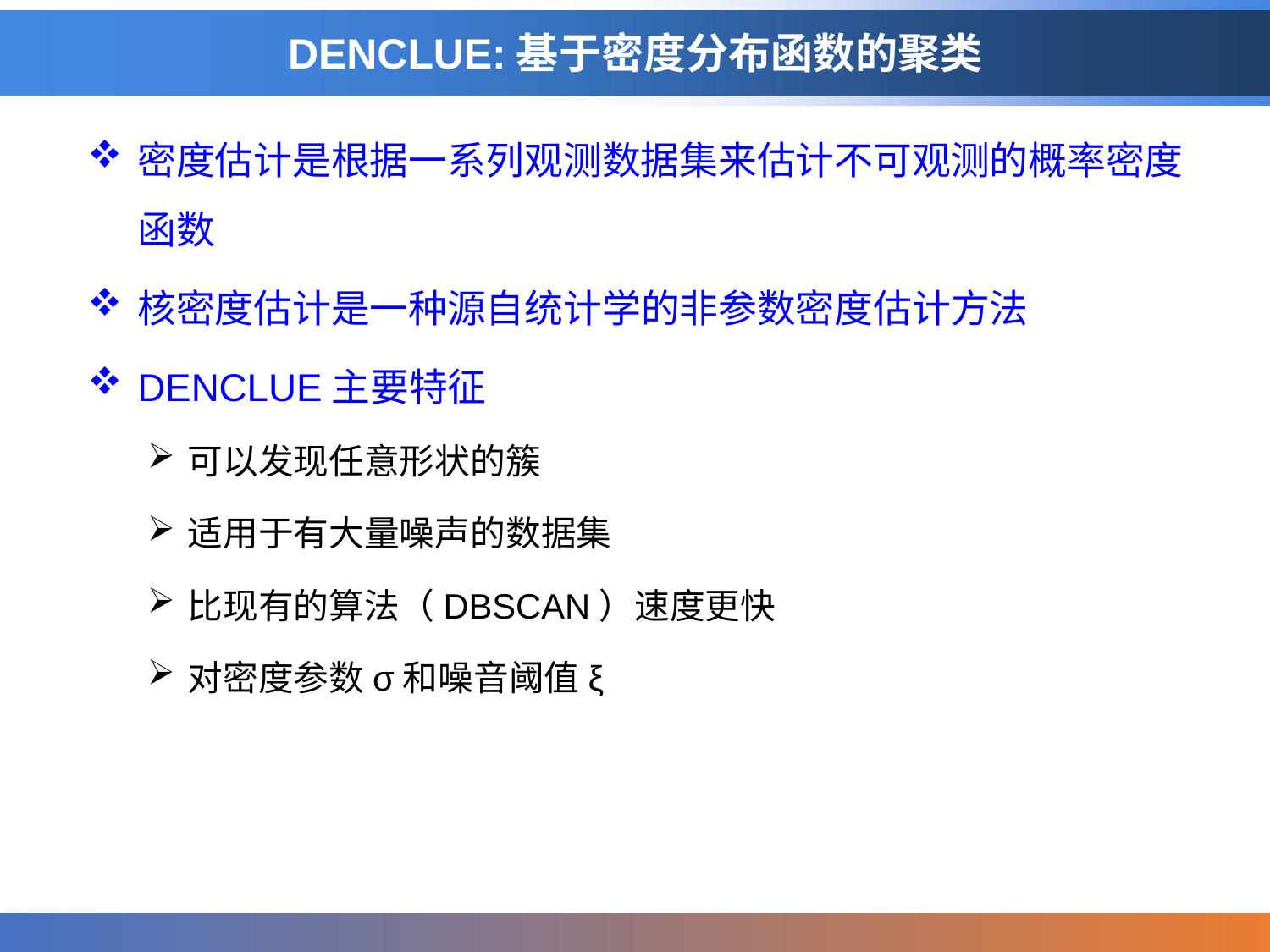

# DENCLUE:基于密度分布函数的聚类
密度估计是根据一系列观测数据集来估计不可观测的概率密度函数
核密度估计是一种源自统计学的非参数密度估计方法
DENCLUE主要特征
可以发现任意形状的簇
适用于有大量噪声的数据集
比现有的算法（DBSCAN）速度更快
对密度参数σ和噪音阈值ξ